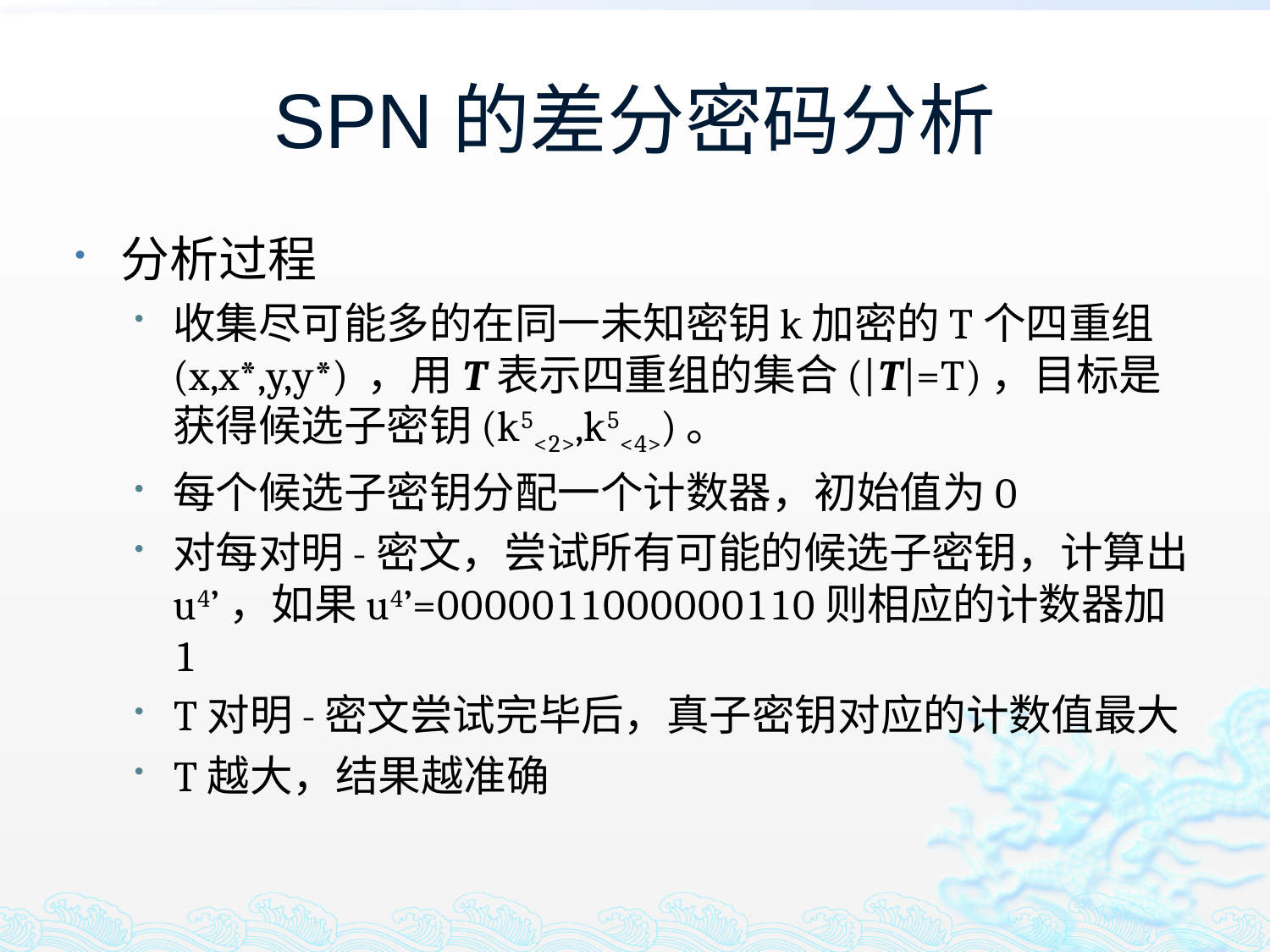

# SPN的差分密码分析
分析过程
收集尽可能多的在同一未知密钥k加密的T个四重组(x,x*,y,y*) ，用T表示四重组的集合(|T|=T)，目标是获得候选子密钥(k5<2>,k5<4>)。
每个候选子密钥分配一个计数器，初始值为0
对每对明-密文，尝试所有可能的候选子密钥，计算出u4’，如果u4’=0000011000000110则相应的计数器加1
T对明-密文尝试完毕后，真子密钥对应的计数值最大
T越大，结果越准确